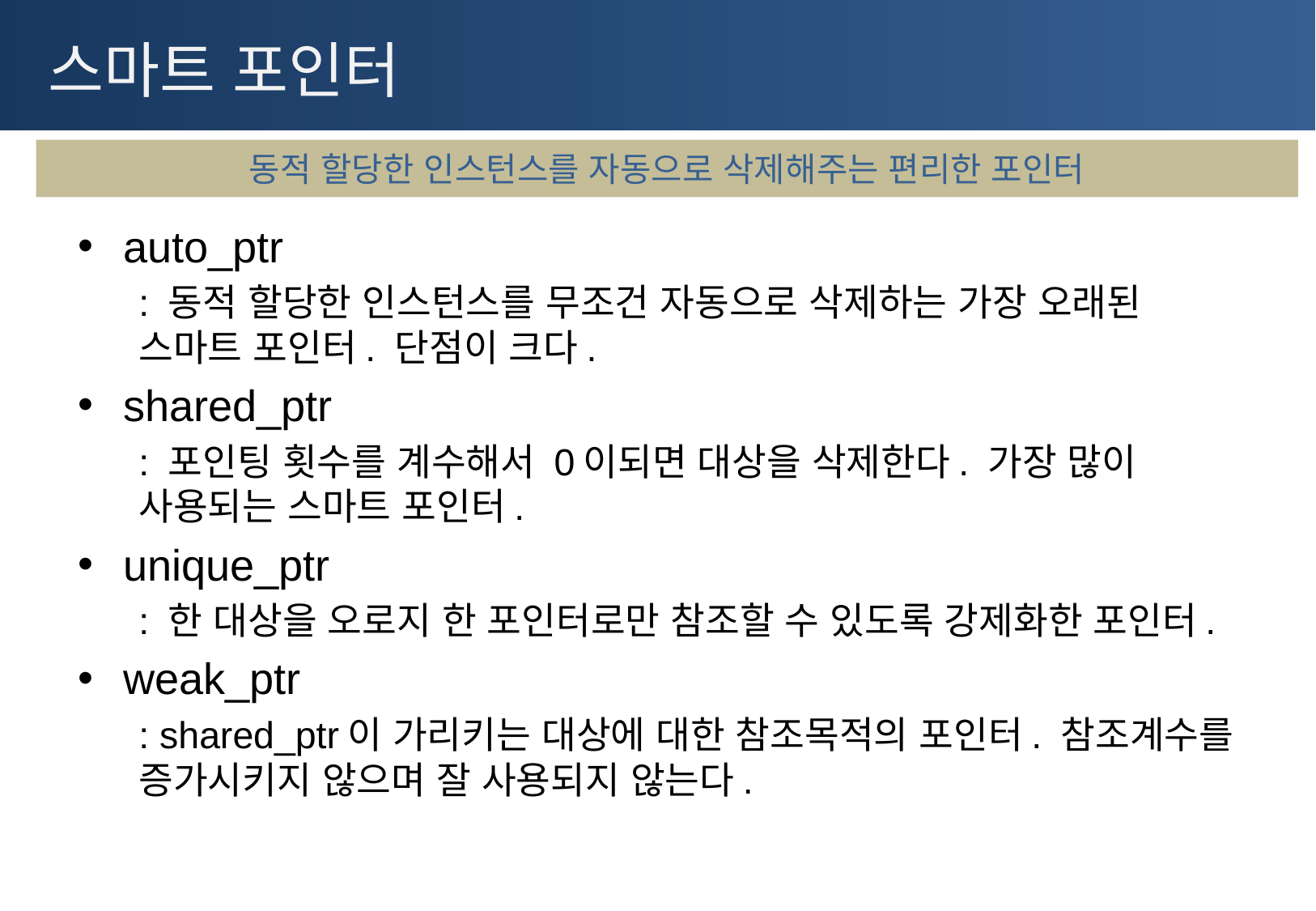

# 스마트 포인터
동적 할당한 인스턴스를 자동으로 삭제해주는 편리한 포인터
auto_ptr
: 동적 할당한 인스턴스를 무조건 자동으로 삭제하는 가장 오래된 스마트 포인터. 단점이 크다.
shared_ptr
: 포인팅 횟수를 계수해서 0이되면 대상을 삭제한다. 가장 많이 사용되는 스마트 포인터.
unique_ptr
: 한 대상을 오로지 한 포인터로만 참조할 수 있도록 강제화한 포인터.
weak_ptr
: shared_ptr이 가리키는 대상에 대한 참조목적의 포인터. 참조계수를 증가시키지 않으며 잘 사용되지 않는다.